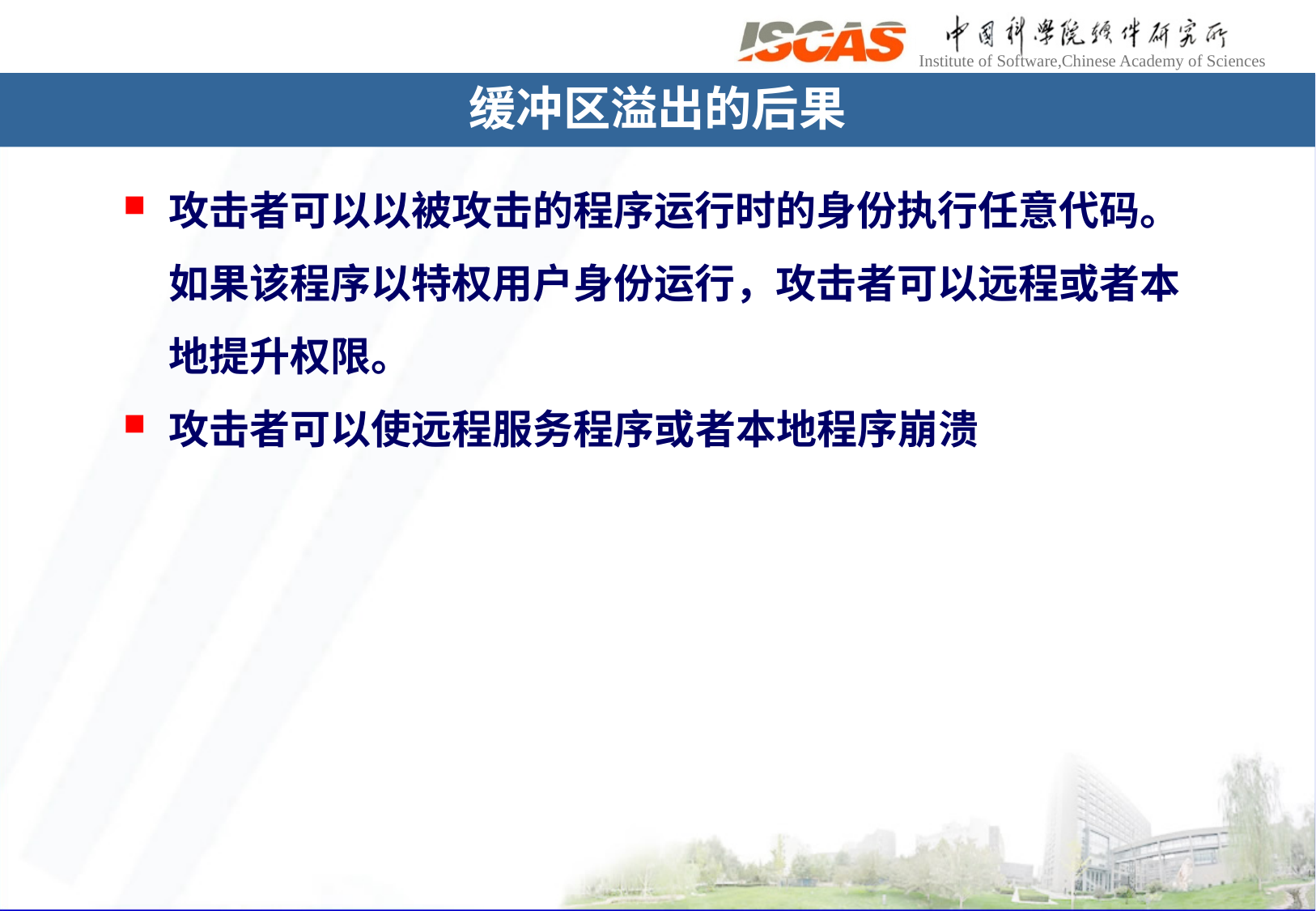

缓冲区溢出的后果
攻击者可以以被攻击的程序运行时的身份执行任意代码。如果该程序以特权用户身份运行，攻击者可以远程或者本地提升权限。
攻击者可以使远程服务程序或者本地程序崩溃